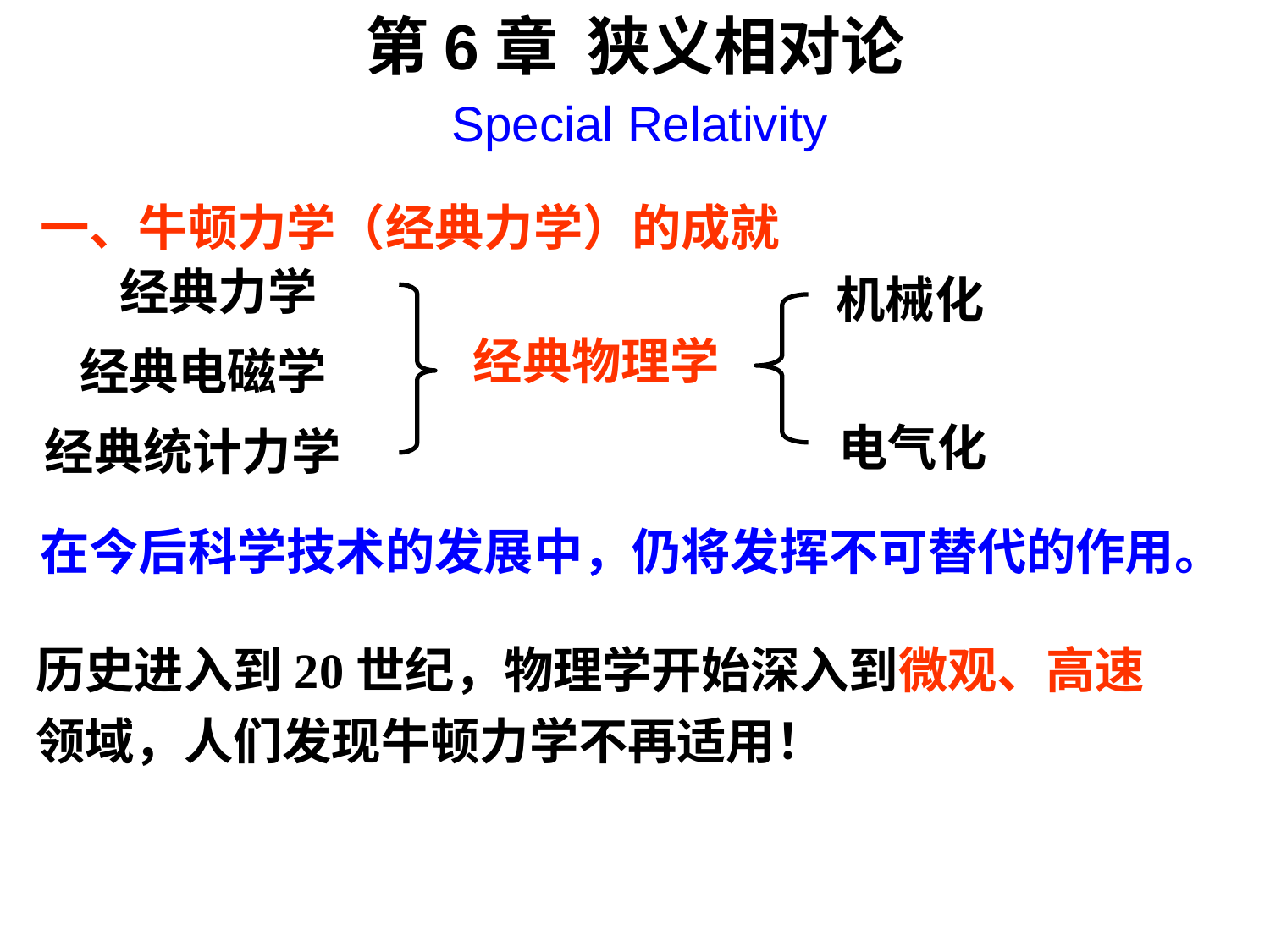

第6章  狭义相对论
Special Relativity
一、牛顿力学（经典力学）的成就
机械化

电气化
经典力学

经典物理学
经典电磁学
经典统计力学
在今后科学技术的发展中，仍将发挥不可替代的作用。
历史进入到20世纪，物理学开始深入到微观、高速领域，人们发现牛顿力学不再适用！
2